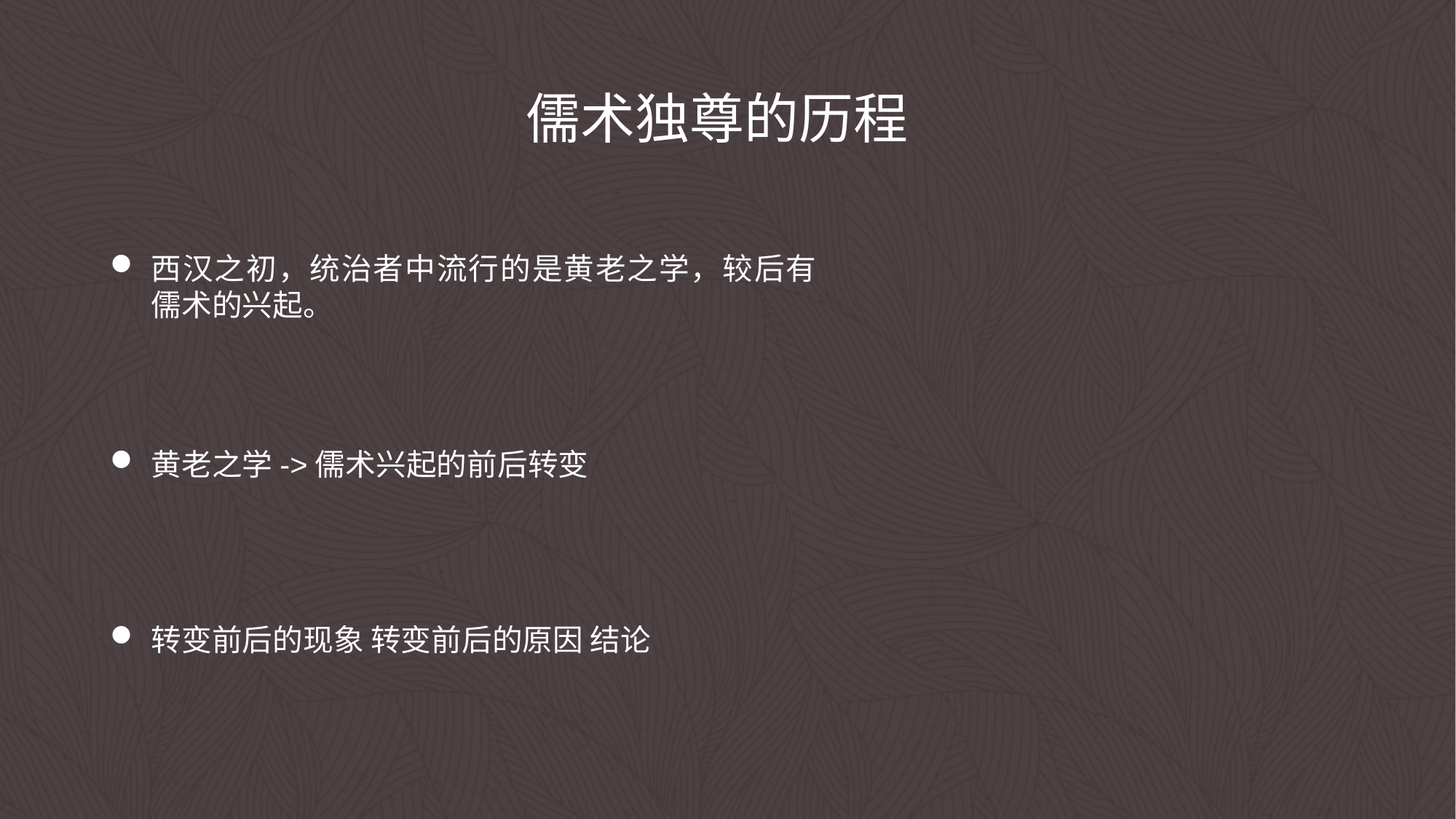

儒术独尊的历程
西汉之初，统治者中流行的是黄老之学，较后有儒术的兴起。
黄老之学->儒术兴起的前后转变
转变前后的现象 转变前后的原因 结论